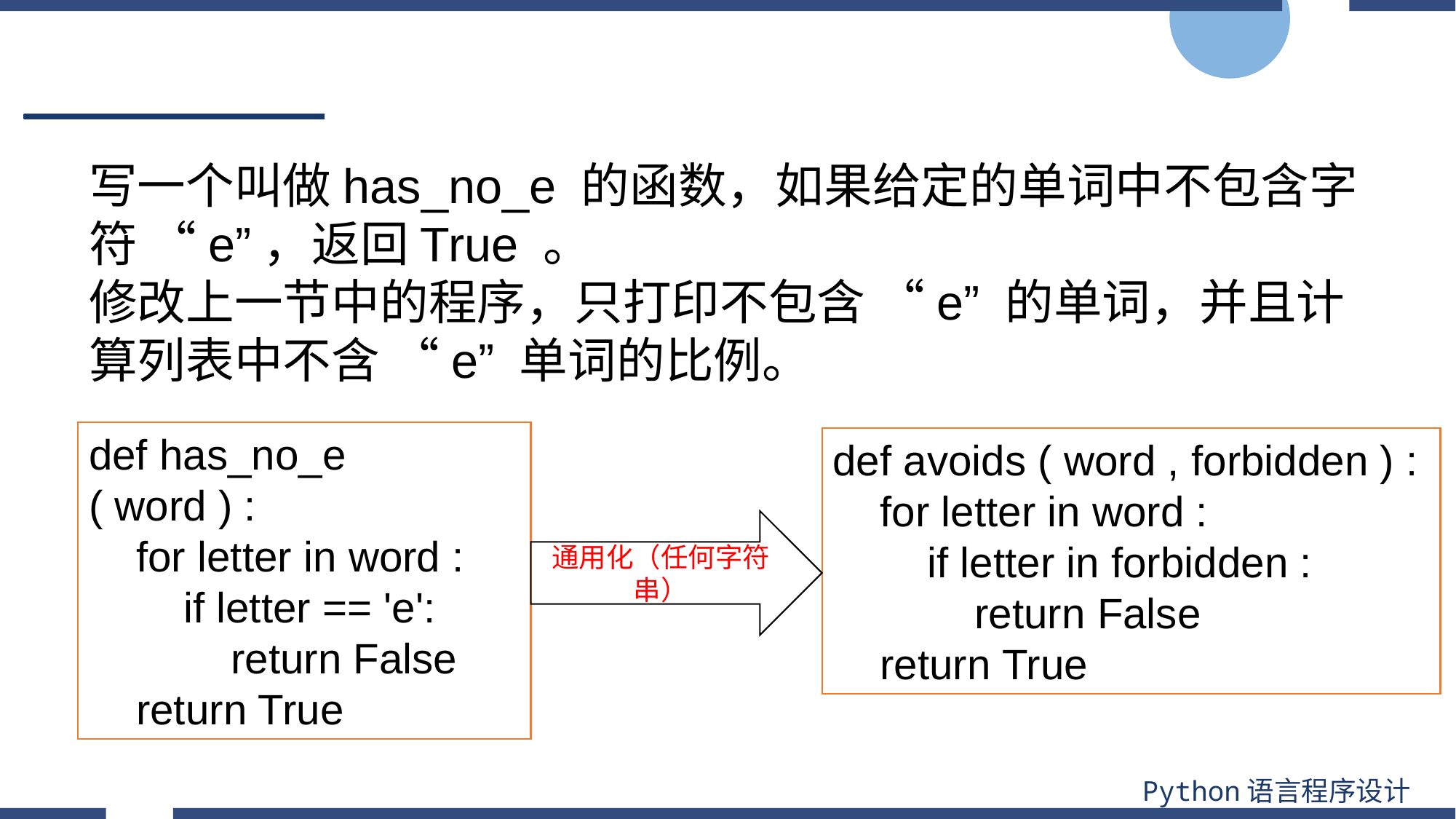

#
写一个叫做has_no_e 的函数，如果给定的单词中不包含字符 “e”，返回True 。
修改上一节中的程序，只打印不包含 “e” 的单词，并且计算列表中不含 “e” 单词的比例。
def has_no_e ( word ) :
    for letter in word :
        if letter == 'e':
            return False
    return True
def avoids ( word , forbidden ) :
    for letter in word :
        if letter in forbidden :
            return False
    return True
通用化（任何字符串）